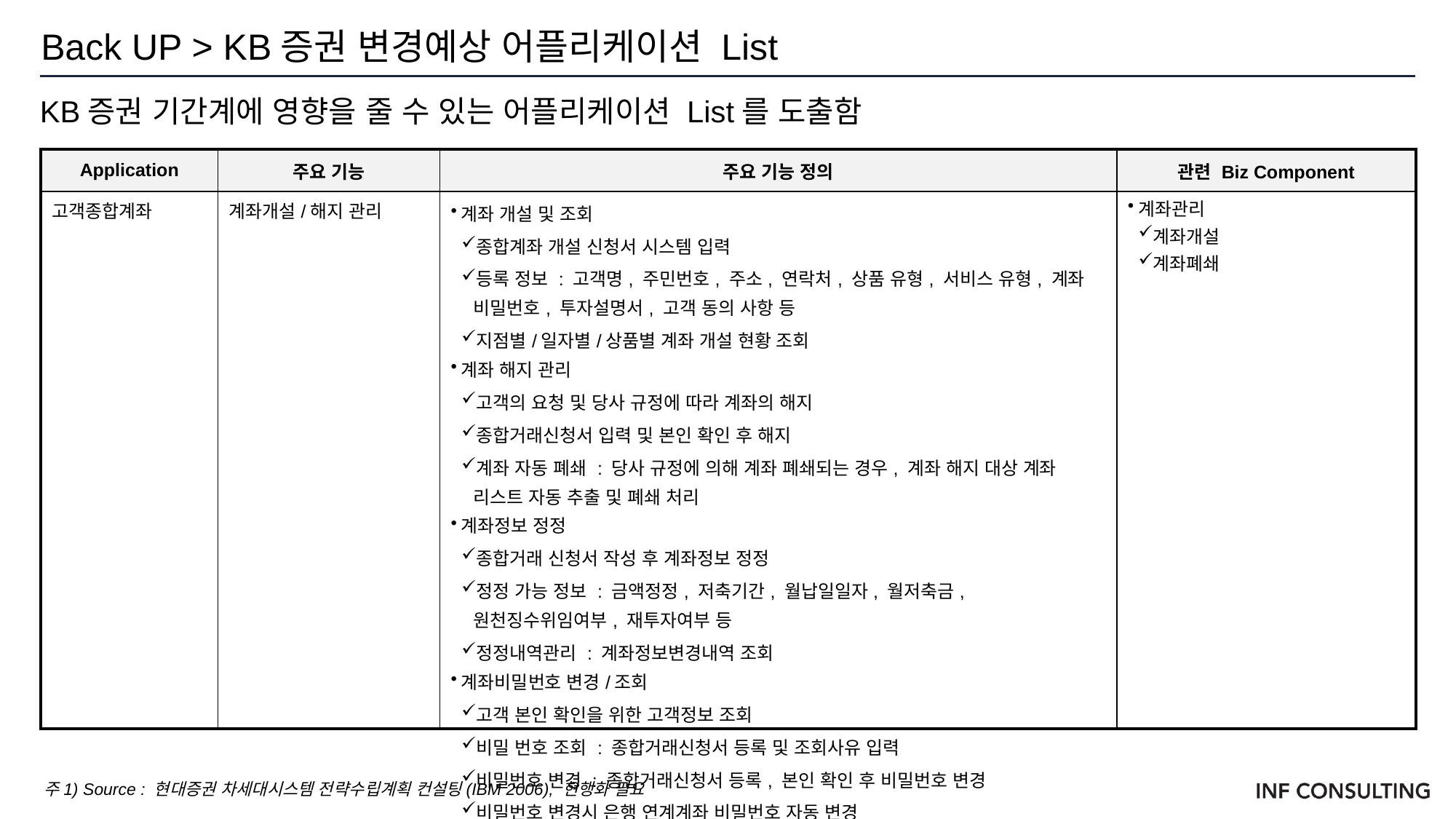

# Back UP > KB증권 변경예상 어플리케이션 List
KB증권 기간계에 영향을 줄 수 있는 어플리케이션 List를 도출함
| Application | 주요 기능 | 주요 기능 정의 | 관련 Biz Component |
| --- | --- | --- | --- |
| 고객종합계좌 | 계좌개설/해지 관리 | 계좌 개설 및 조회 종합계좌 개설 신청서 시스템 입력 등록 정보 : 고객명, 주민번호, 주소, 연락처, 상품 유형, 서비스 유형, 계좌 비밀번호, 투자설명서, 고객 동의 사항 등 지점별/일자별/상품별 계좌 개설 현황 조회 계좌 해지 관리 고객의 요청 및 당사 규정에 따라 계좌의 해지 종합거래신청서 입력 및 본인 확인 후 해지 계좌 자동 폐쇄 : 당사 규정에 의해 계좌 폐쇄되는 경우, 계좌 해지 대상 계좌 리스트 자동 추출 및 폐쇄 처리 계좌정보 정정 종합거래 신청서 작성 후 계좌정보 정정 정정 가능 정보 : 금액정정, 저축기간, 월납일일자, 월저축금, 원천징수위임여부, 재투자여부 등 정정내역관리 : 계좌정보변경내역 조회 계좌비밀번호 변경/조회 고객 본인 확인을 위한 고객정보 조회 비밀 번호 조회 : 종합거래신청서 등록 및 조회사유 입력 비밀번호 변경 : 종합거래신청서 등록, 본인 확인 후 비밀번호 변경 비밀번호 변경시 은행 연계계좌 비밀번호 자동 변경 | 계좌관리 계좌개설 계좌폐쇄 |
주1) Source : 현대증권 차세대시스템 전략수립계획 컨설팅(IBM 2006), 현행화 필요